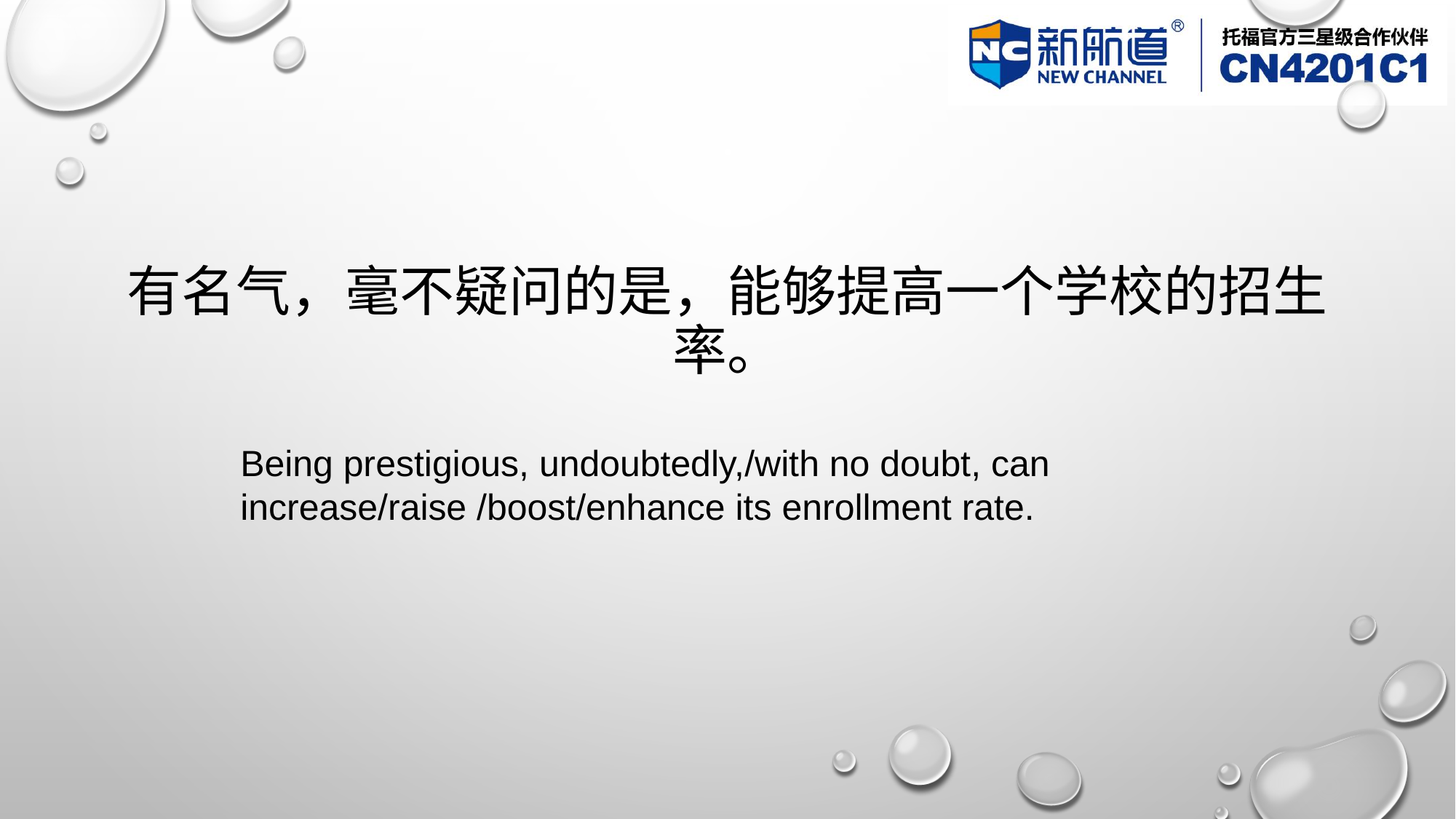

# 有名气，毫不疑问的是，能够提高一个学校的招生率。

Being prestigious, undoubtedly,/with no doubt, can increase/raise /boost/enhance its enrollment rate.